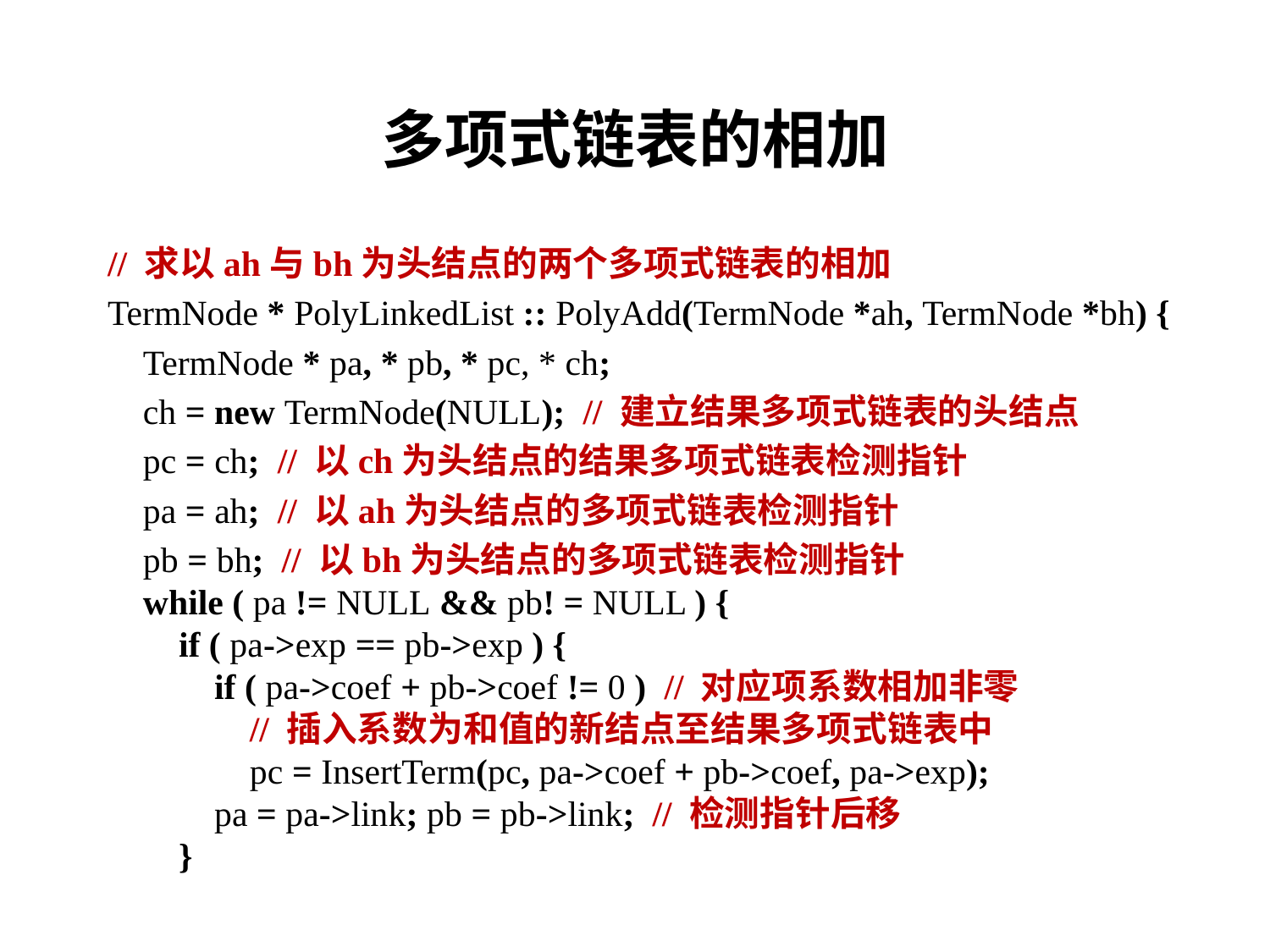

# 多项式链表的相加
// 求以ah与bh为头结点的两个多项式链表的相加
TermNode * PolyLinkedList :: PolyAdd(TermNode *ah, TermNode *bh) {
    TermNode * pa, * pb, * pc, * ch;
    ch = new TermNode(NULL);  // 建立结果多项式链表的头结点
    pc = ch;  // 以ch为头结点的结果多项式链表检测指针
    pa = ah;  // 以ah为头结点的多项式链表检测指针
    pb = bh;  // 以bh为头结点的多项式链表检测指针
    while ( pa != NULL && pb! = NULL ) {
        if ( pa->exp == pb->exp ) {
            if ( pa->coef + pb->coef != 0 )  // 对应项系数相加非零
                // 插入系数为和值的新结点至结果多项式链表中
                pc = InsertTerm(pc, pa->coef + pb->coef, pa->exp);
            pa = pa->link; pb = pb->link;  // 检测指针后移
        }